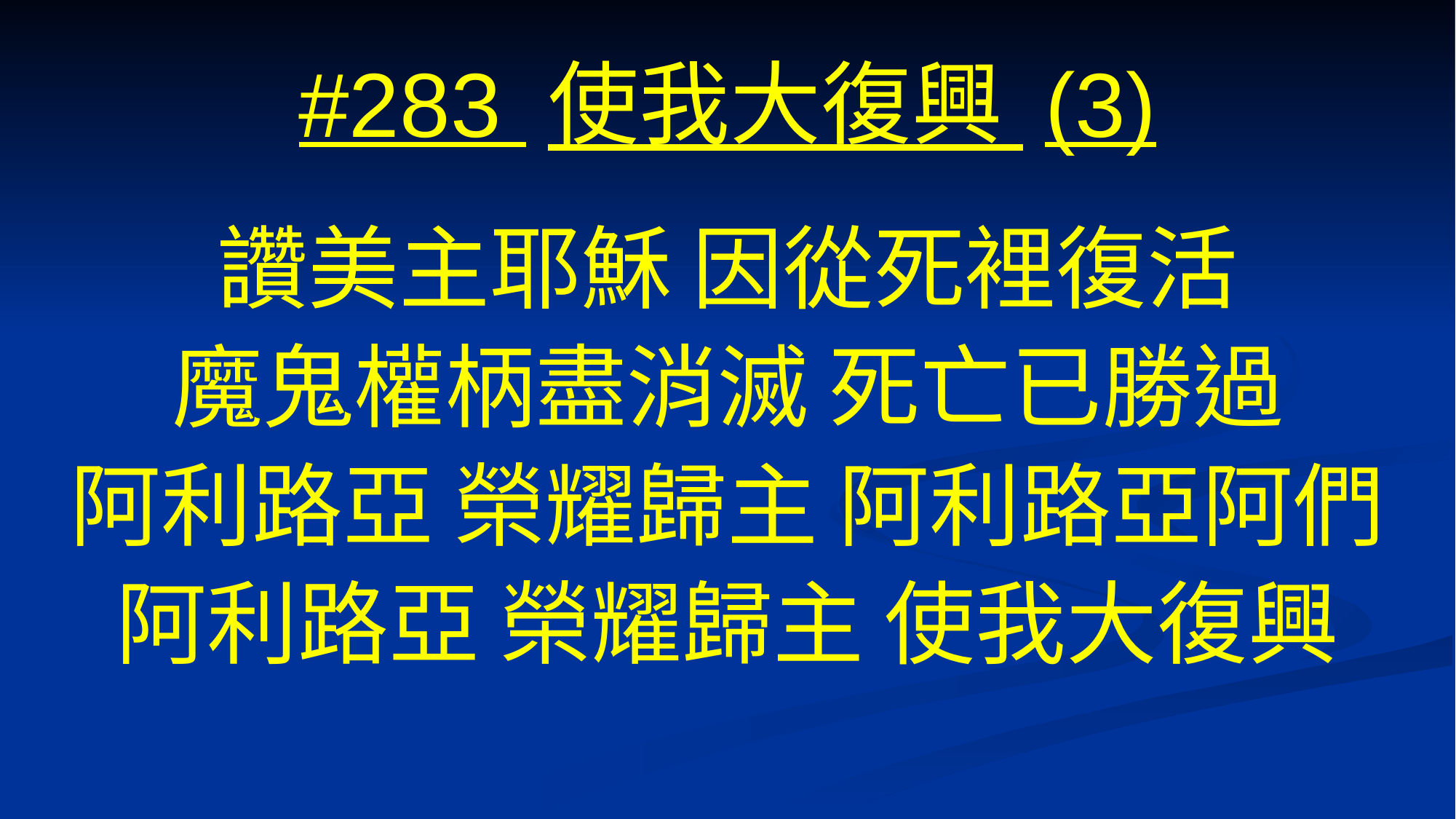

# #283 使我大復興 (3)
讚美主耶穌 因從死裡復活
魔鬼權柄盡消滅 死亡已勝過
阿利路亞 榮耀歸主 阿利路亞阿們
阿利路亞 榮耀歸主 使我大復興